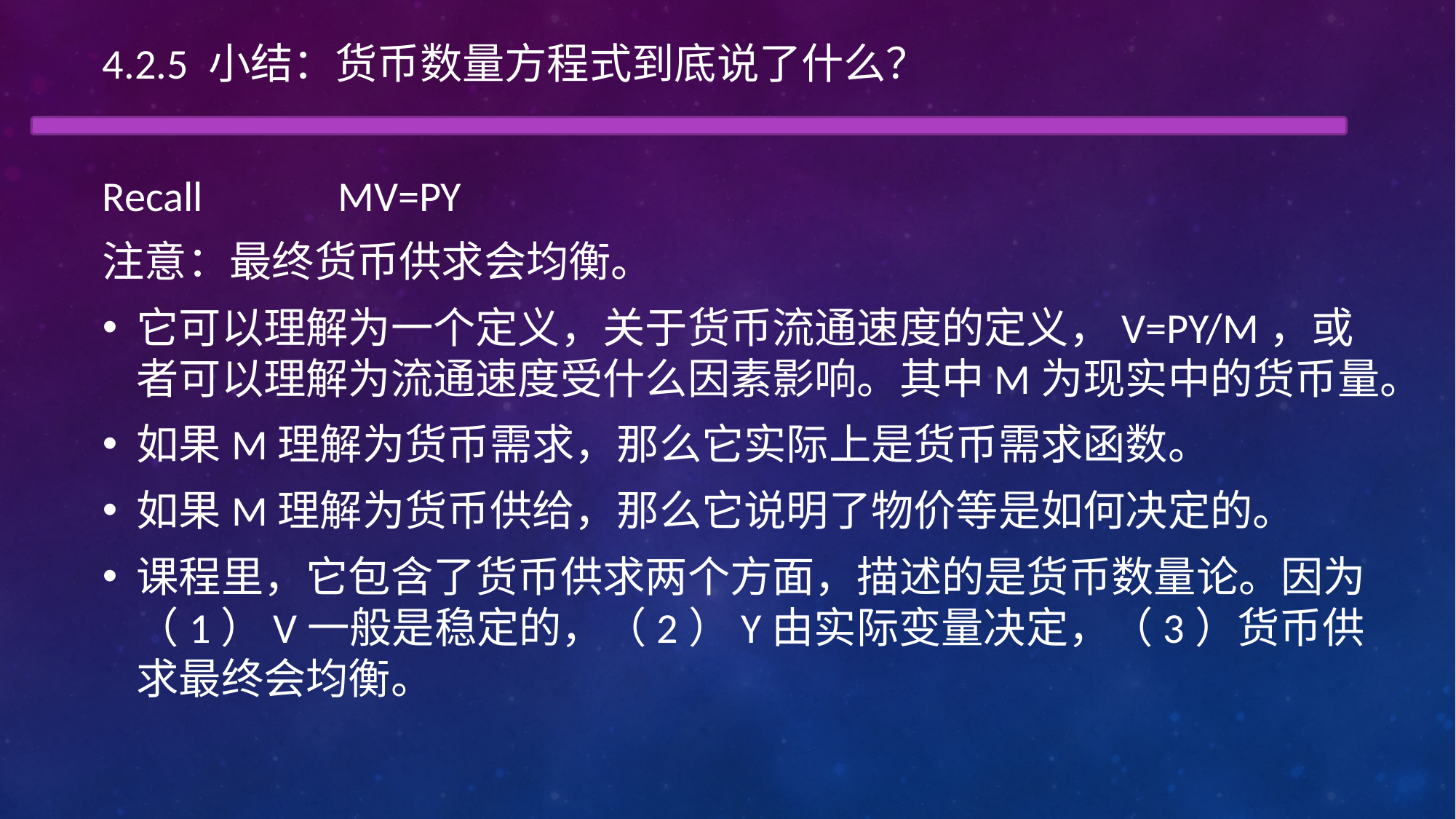

4.2.5 小结：货币数量方程式到底说了什么？

Recall              MV=PY
注意：最终货币供求会均衡。
它可以理解为一个定义，关于货币流通速度的定义，V=PY/M，或者可以理解为流通速度受什么因素影响。其中M为现实中的货币量。
如果M理解为货币需求，那么它实际上是货币需求函数。
如果M理解为货币供给，那么它说明了物价等是如何决定的。
课程里，它包含了货币供求两个方面，描述的是货币数量论。因为（1）V一般是稳定的，（2）Y由实际变量决定，（3）货币供求最终会均衡。